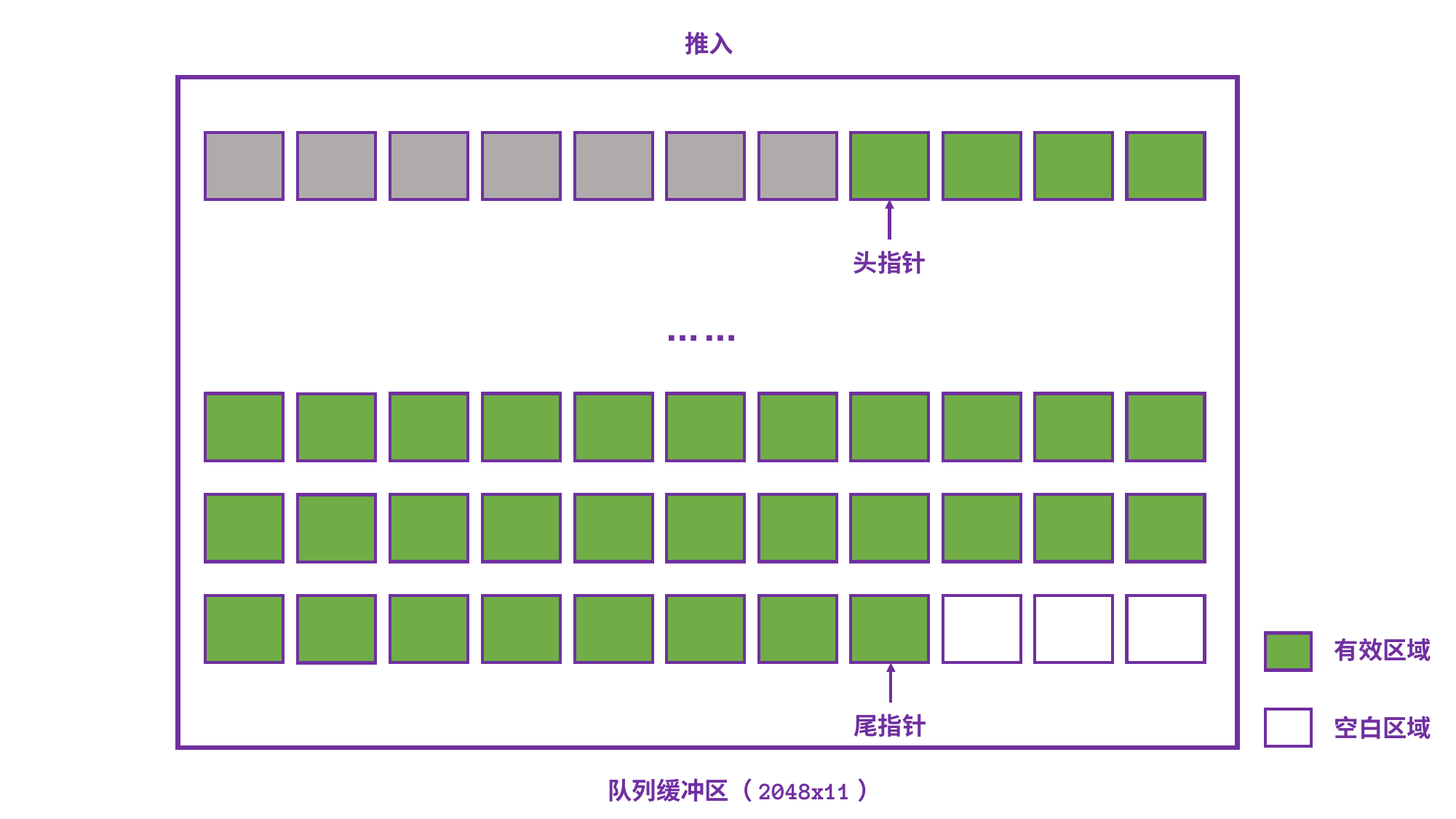

推入

头指针
…
…

有效区域

尾指针
空白区域

队列缓冲区（2048x11）